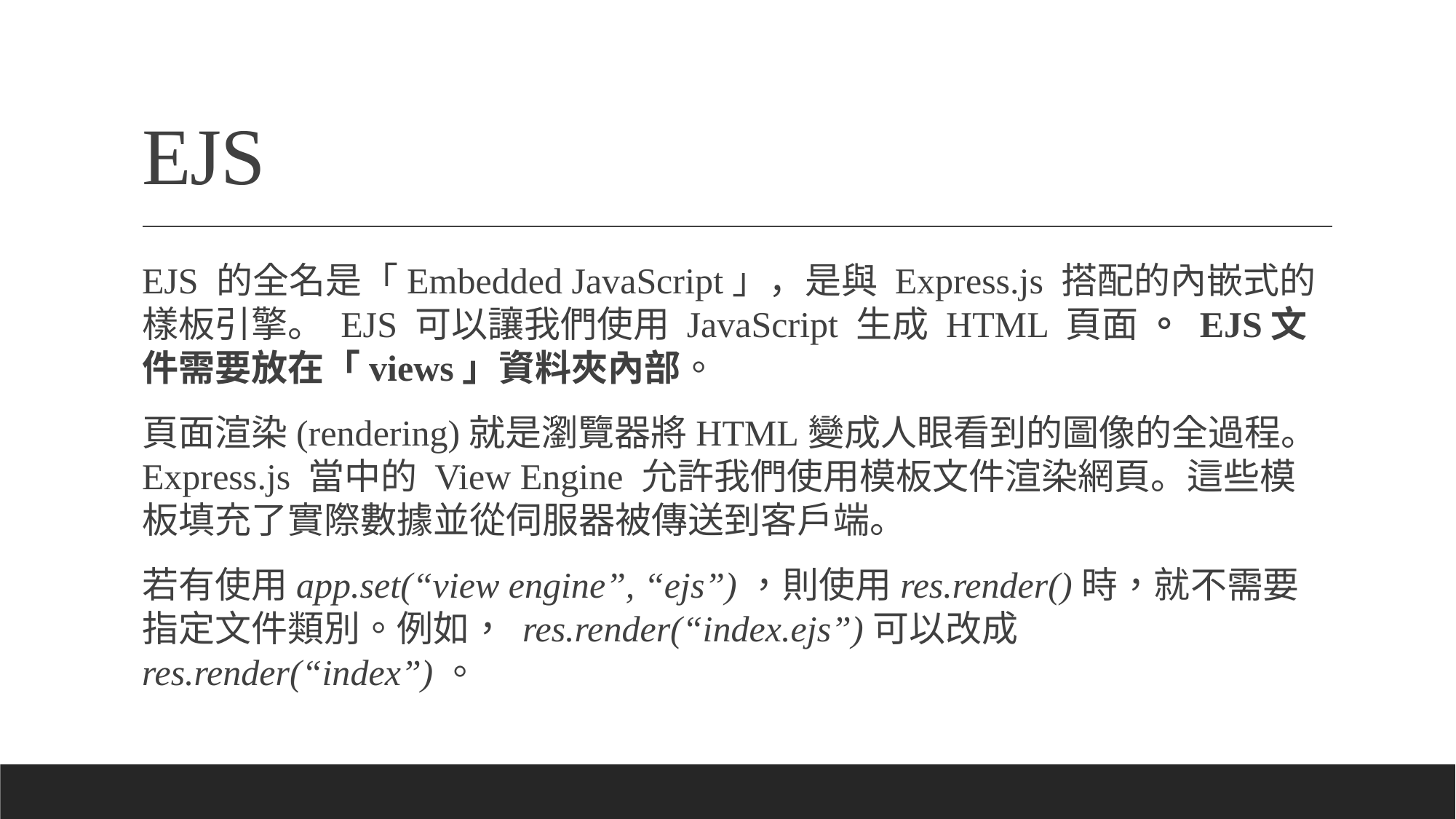

# EJS
EJS 的全名是「Embedded JavaScript」，是與 Express.js 搭配的內嵌式的樣板引擎。 EJS 可以讓我們使用 JavaScript 生成 HTML 頁面 。 EJS文件需要放在「views」資料夾內部。
頁面渲染(rendering)就是瀏覽器將HTML變成人眼看到的圖像的全過程。Express.js 當中的 View Engine 允許我們使用模板文件渲染網頁。這些模板填充了實際數據並從伺服器被傳送到客戶端。
若有使用app.set(“view engine”, “ejs”)，則使用res.render()時，就不需要指定文件類別。例如， res.render(“index.ejs”)可以改成res.render(“index”)。